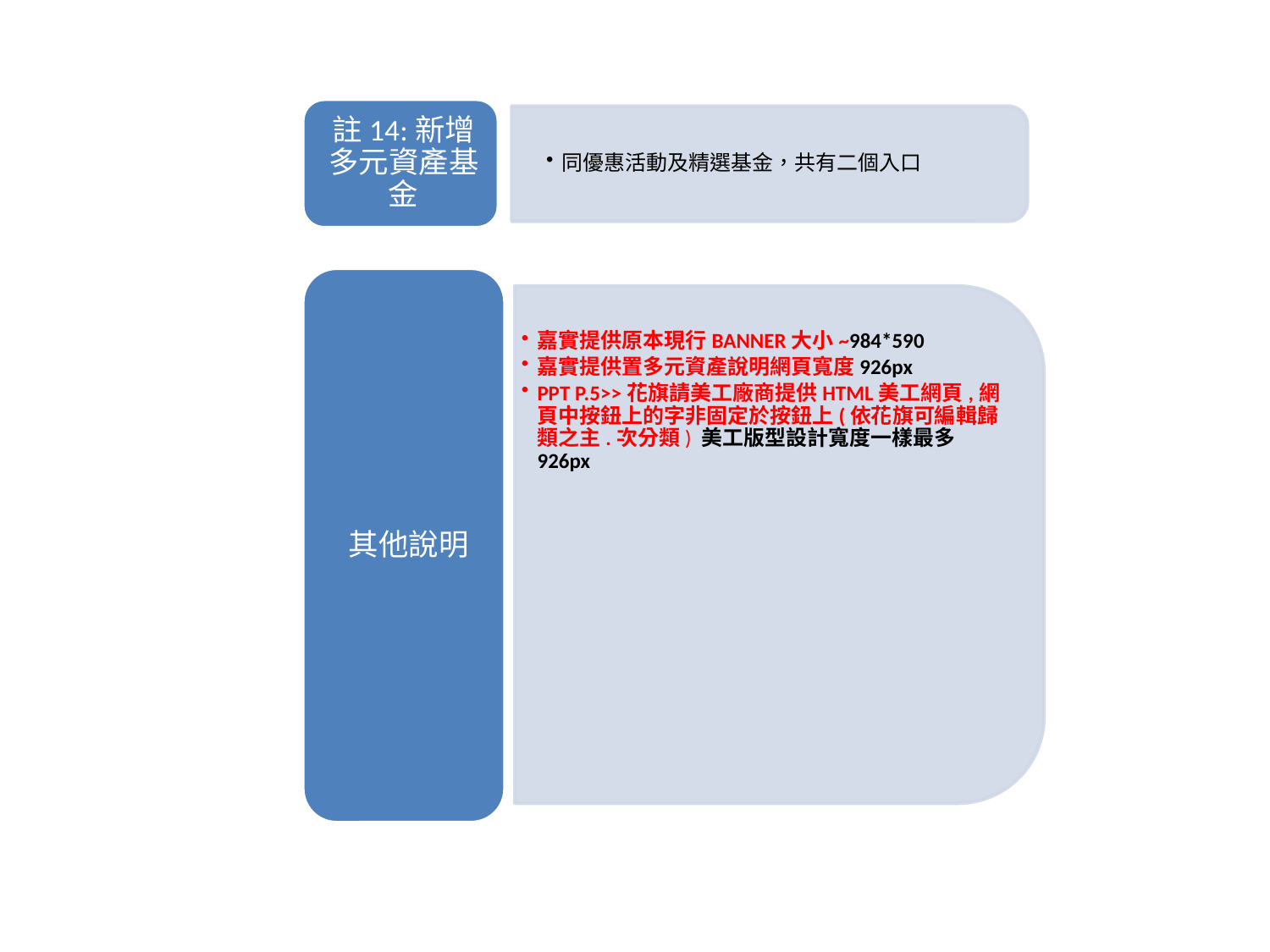

同優惠活動及精選基金，共有二個入口
註14:新增多元資產基金
嘉實提供原本現行BANNER大小~984*590
嘉實提供置多元資產說明網頁寬度926px
PPT P.5>>花旗請美工廠商提供HTML美工網頁,網頁中按鈕上的字非固定於按鈕上(依花旗可編輯歸類之主.次分類) 美工版型設計寬度一樣最多926px

其他說明